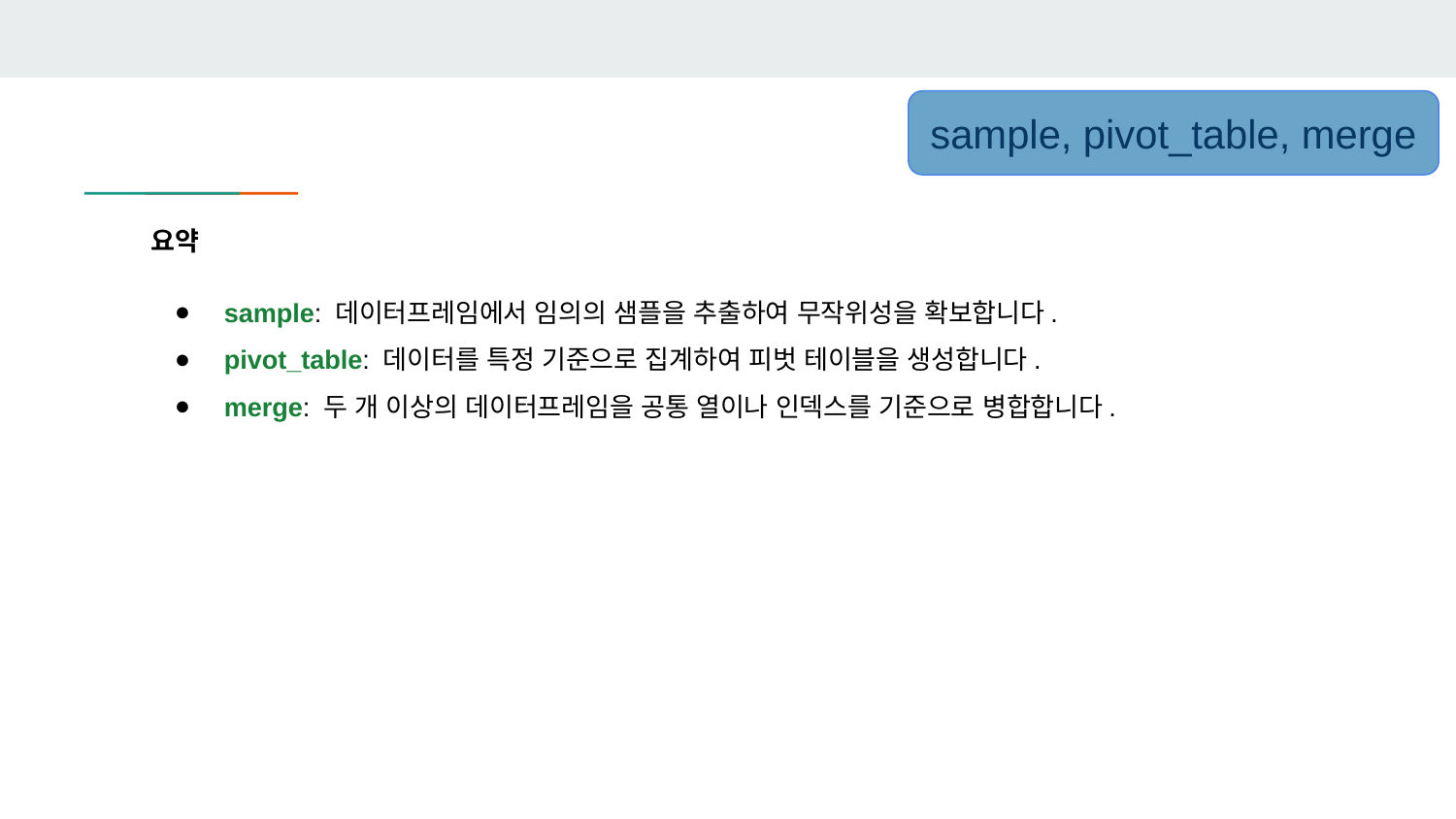

sample, pivot_table, merge
요약
sample: 데이터프레임에서 임의의 샘플을 추출하여 무작위성을 확보합니다.
pivot_table: 데이터를 특정 기준으로 집계하여 피벗 테이블을 생성합니다.
merge: 두 개 이상의 데이터프레임을 공통 열이나 인덱스를 기준으로 병합합니다.